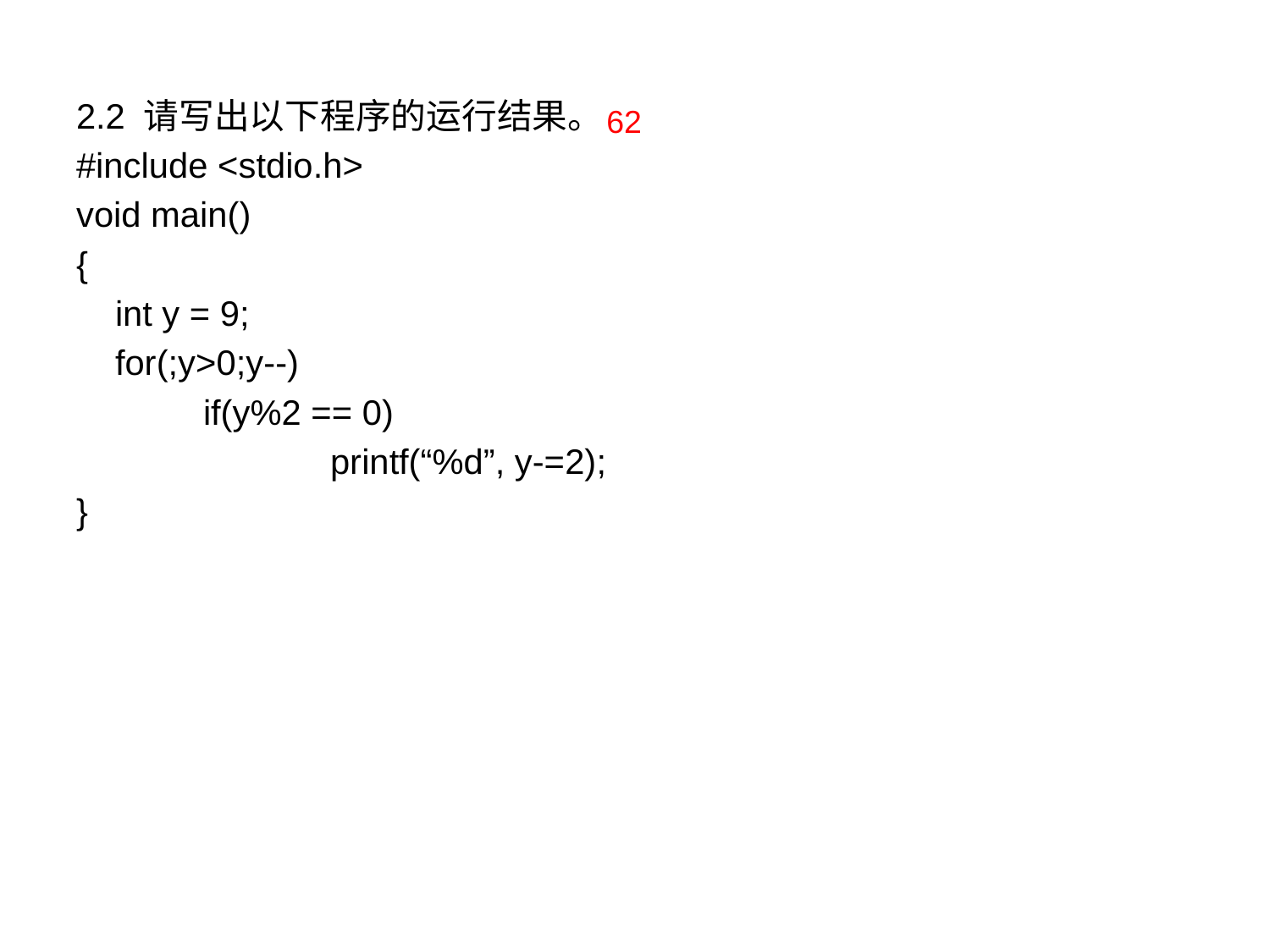

2.2 请写出以下程序的运行结果。
#include <stdio.h>
void main()
{
    int y = 9;
    for(;y>0;y--)
	if(y%2 == 0)
    		printf(“%d”, y-=2);
}

62